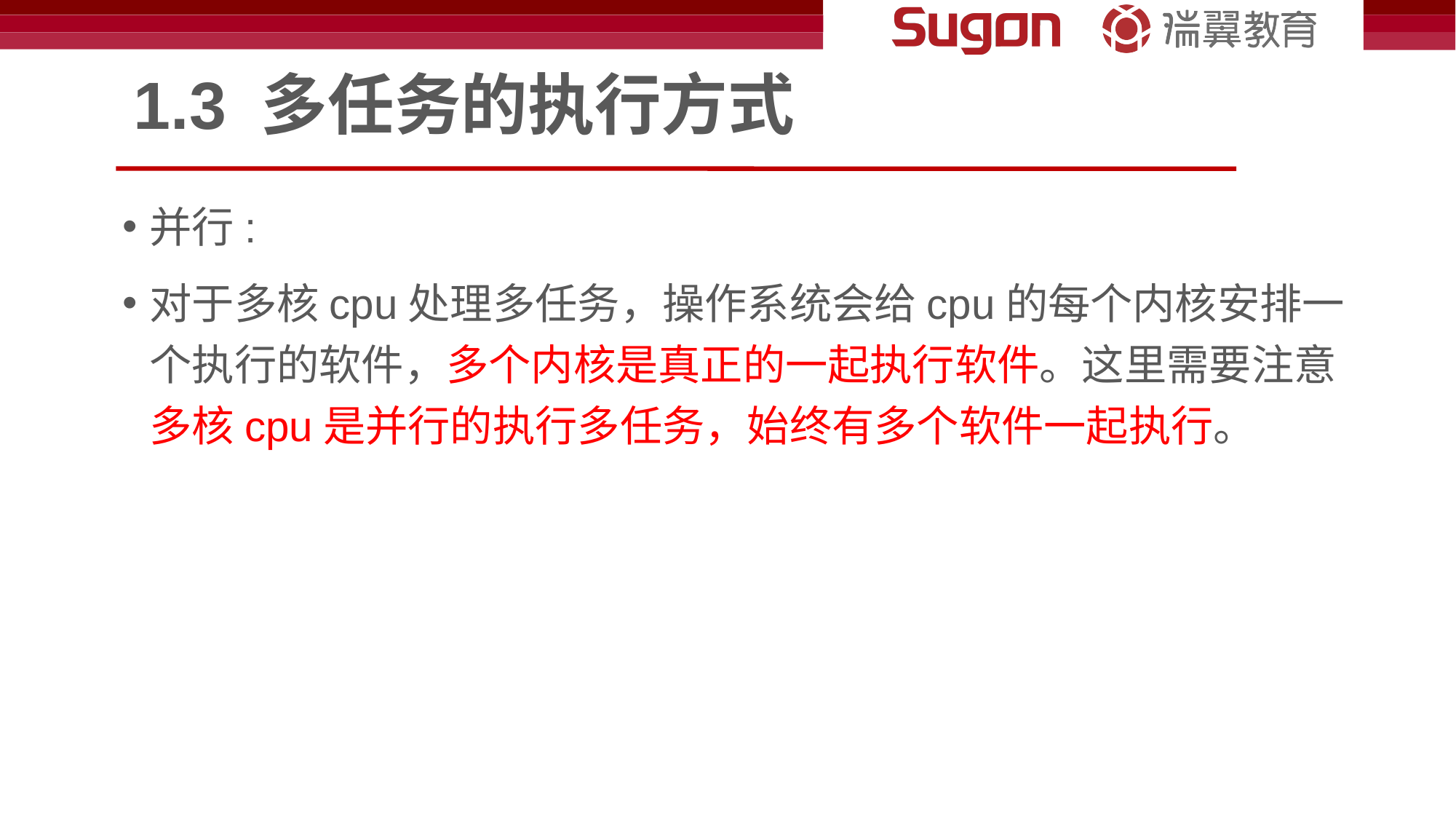

# 1.3 多任务的执行方式
并行:
对于多核cpu处理多任务，操作系统会给cpu的每个内核安排一个执行的软件，多个内核是真正的一起执行软件。这里需要注意多核cpu是并行的执行多任务，始终有多个软件一起执行。